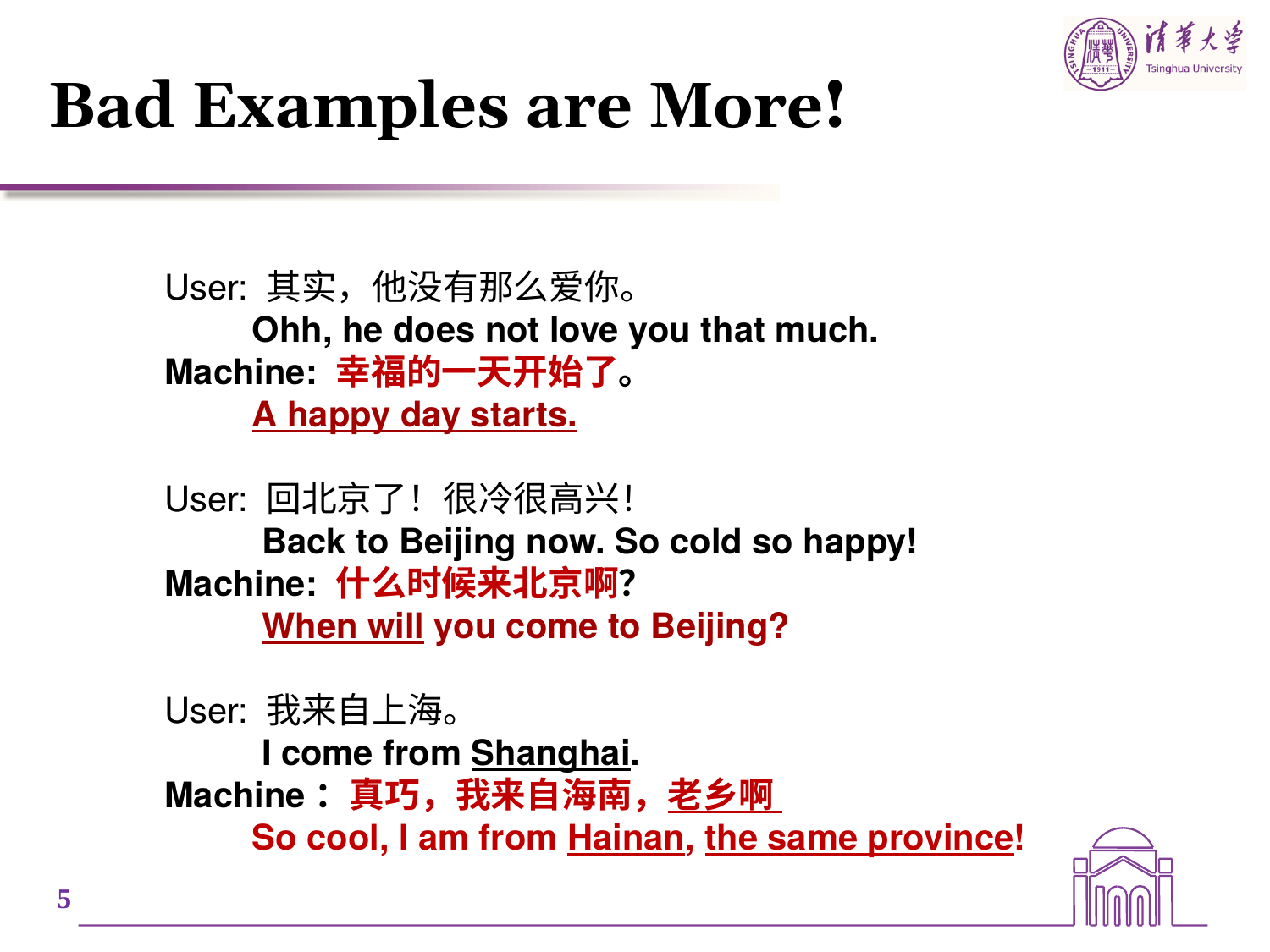

# Bad Examples are More!
User: 其实，他没有那么爱你。
         Ohh, he does not love you that much.
Machine: 幸福的一天开始了。
         A happy day starts.

User: 回北京了！很冷很高兴！
          Back to Beijing now. So cold so happy!
Machine: 什么时候来北京啊？
          When will you come to Beijing?

User: 我来自上海。
          I come from Shanghai.
Machine：真巧，我来自海南，老乡啊
         So cool, I am from Hainan, the same province!